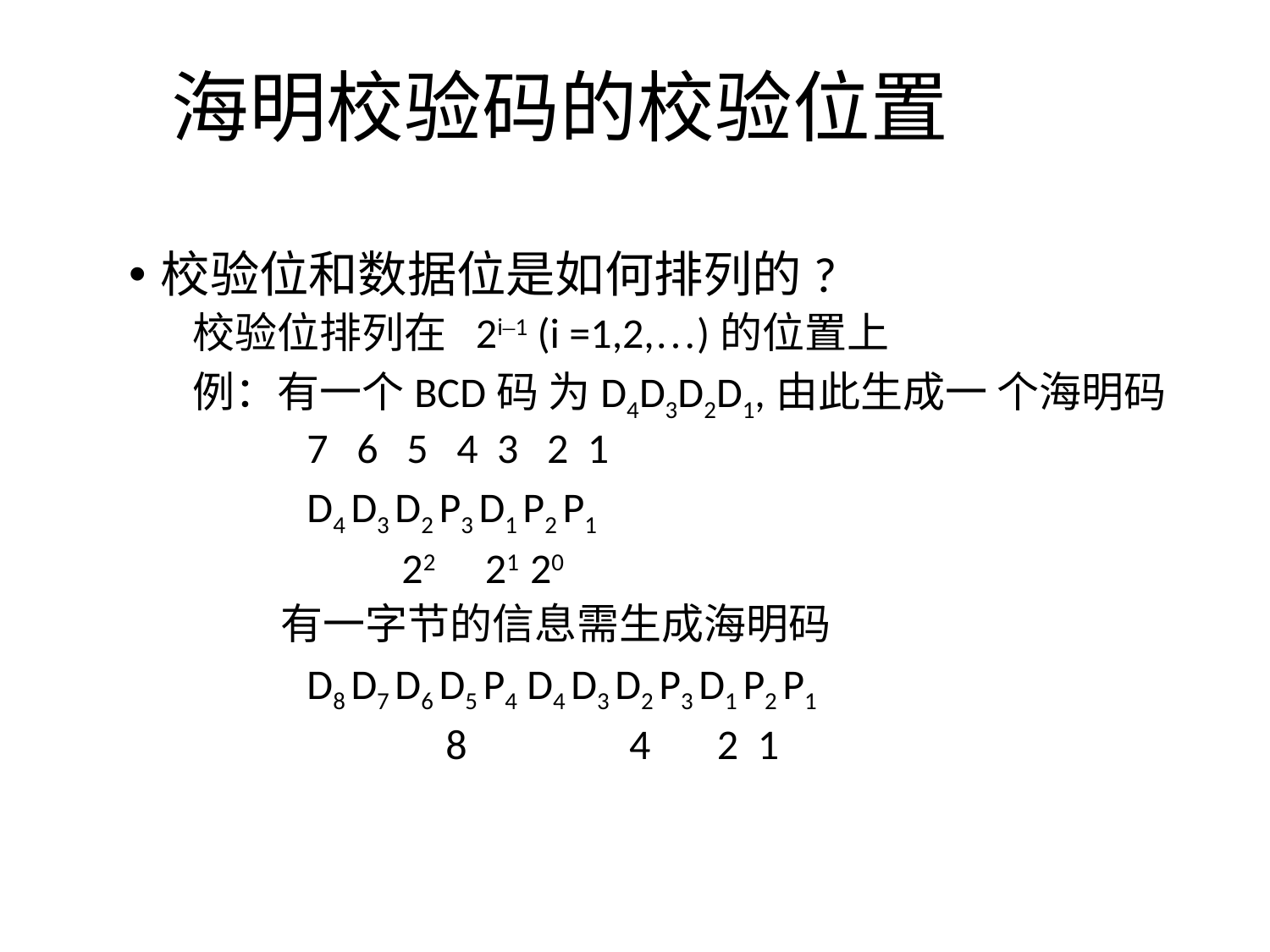

# 海明校验码的校验位置
校验位和数据位是如何排列的?
校验位排列在  2i–1 (i =1,2,…)的位置上
例：有一个BCD码 为D4D3D2D1,由此生成一 个海明码
            7   6   5   4  3   2  1
            D4 D3 D2 P3 D1 P2 P1
                                      22         21  20
            有一字节的信息需生成海明码
            D8 D7 D6 D5 P4 D4 D3 D2 P3 D1 P2 P1
                                              8                 4       2  1